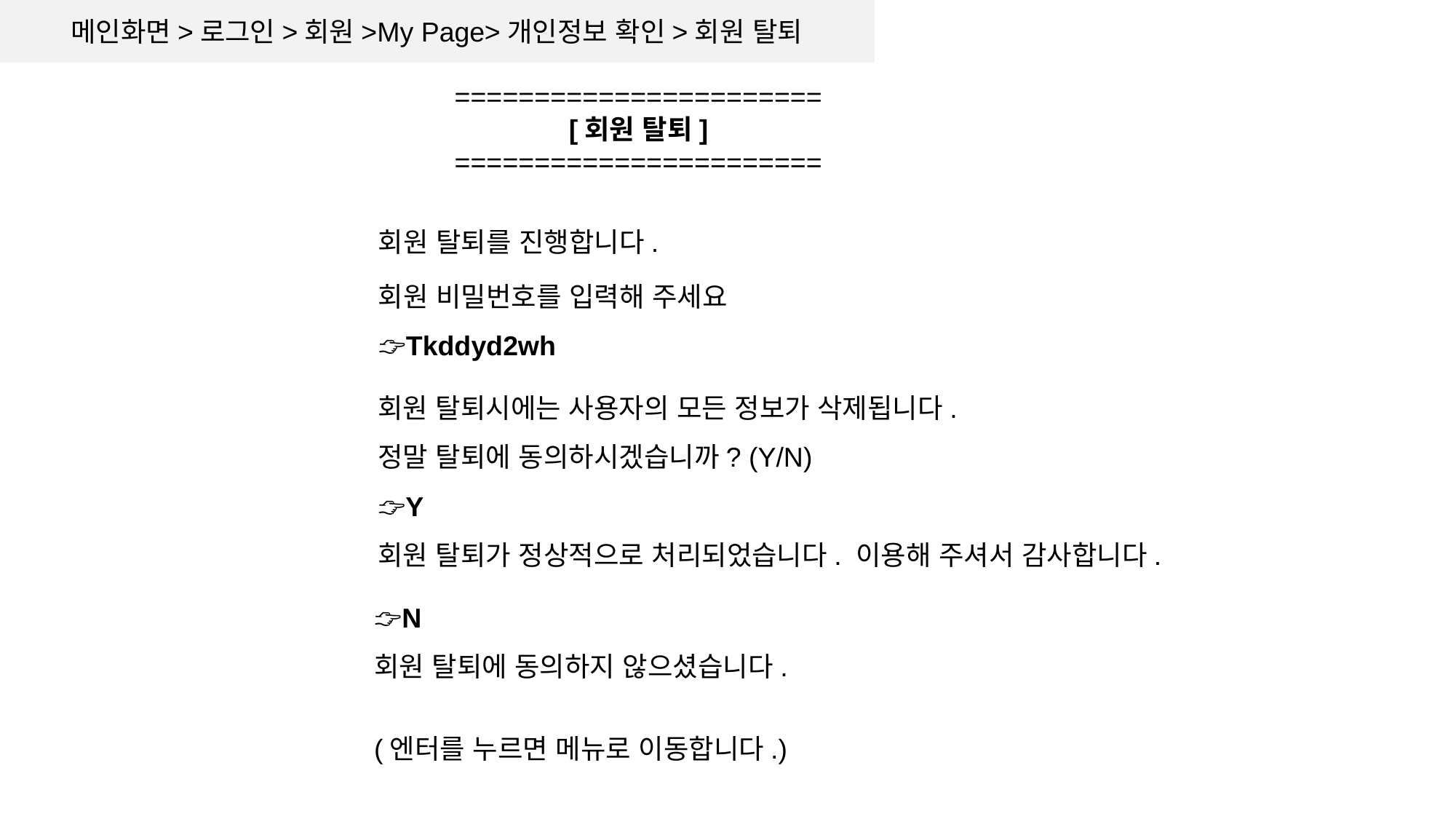

메인화면>로그인>회원>My Page>개인정보 확인>회원 탈퇴
=======================
[회원 탈퇴]
=======================

회원 탈퇴를 진행합니다.
회원 비밀번호를 입력해 주세요
👉Tkddyd2wh
회원 탈퇴시에는 사용자의 모든 정보가 삭제됩니다.
정말 탈퇴에 동의하시겠습니까? (Y/N)
👉Y
회원 탈퇴가 정상적으로 처리되었습니다. 이용해 주셔서 감사합니다.
👉N
회원 탈퇴에 동의하지 않으셨습니다.

(엔터를 누르면 메뉴로 이동합니다.)